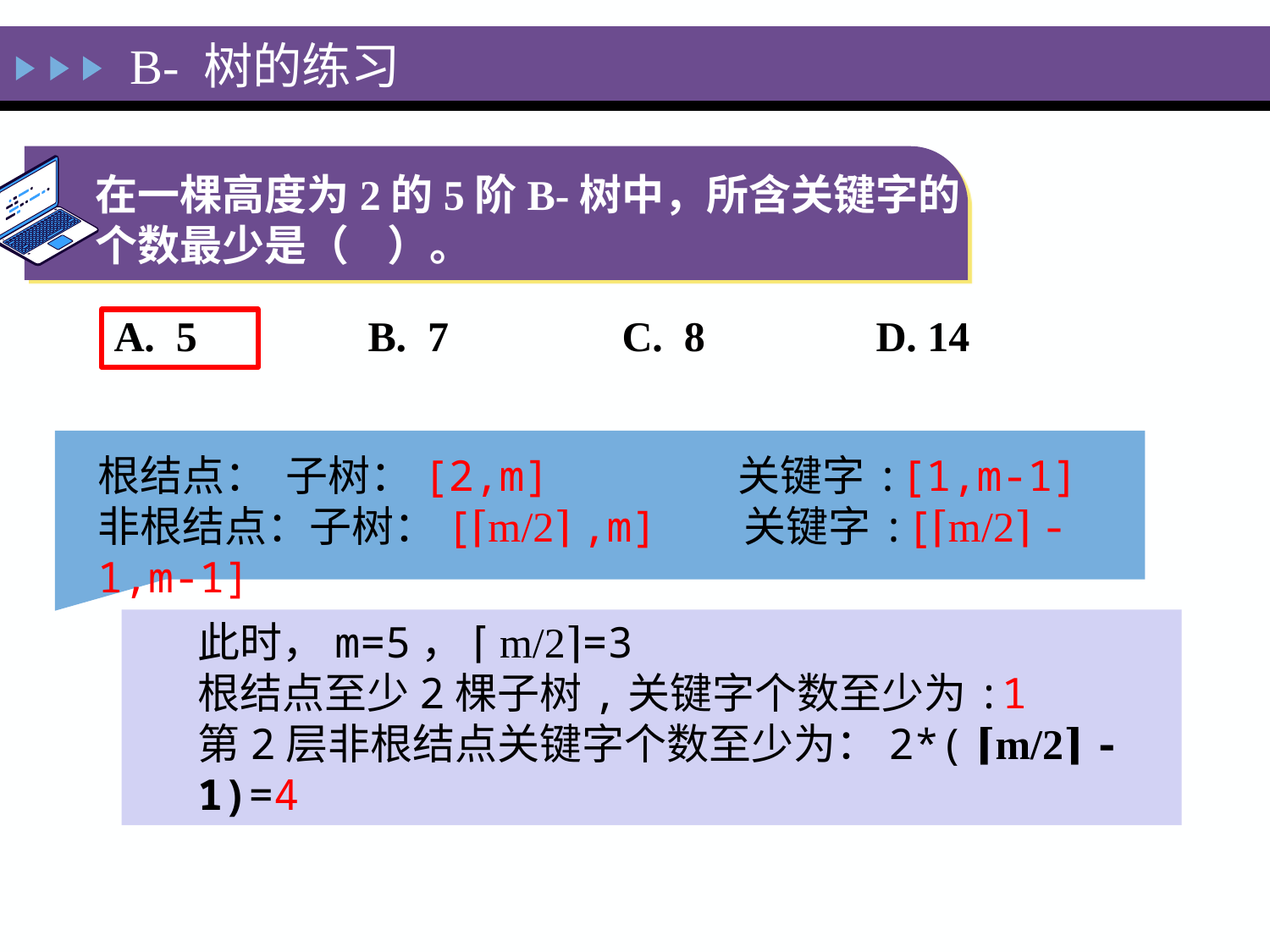

# B- 树的练习

在一棵高度为2的5阶B-树中，所含关键字的个数最少是（    ）。

A.  5		B.  7		C.  8		D. 14

根结点：  子树：[2,m]       关键字:[1,m-1]
非根结点：子树：[⌈m/2⌉ ,m]   关键字:[⌈m/2⌉ -1,m-1]
此时，m=5， ⌈m/2⌉=3
根结点至少2棵子树,关键字个数至少为:1
第2层非根结点关键字个数至少为：2*( ⌈m/2⌉ -1)=4